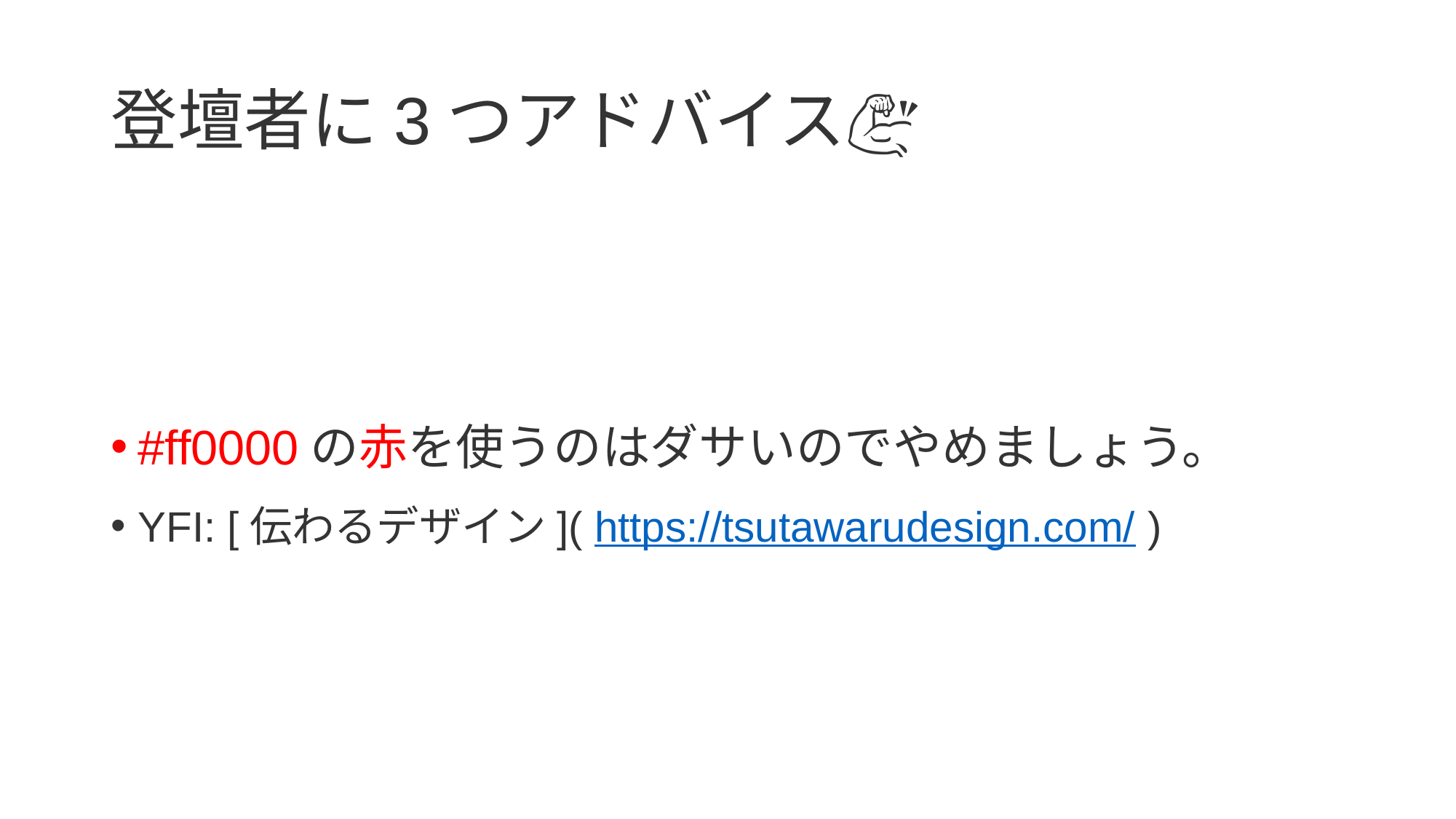

# 登壇者に3つアドバイス💪
#ff0000の赤を使うのはダサいのでやめましょう。
YFI: [伝わるデザイン]( https://tsutawarudesign.com/ )